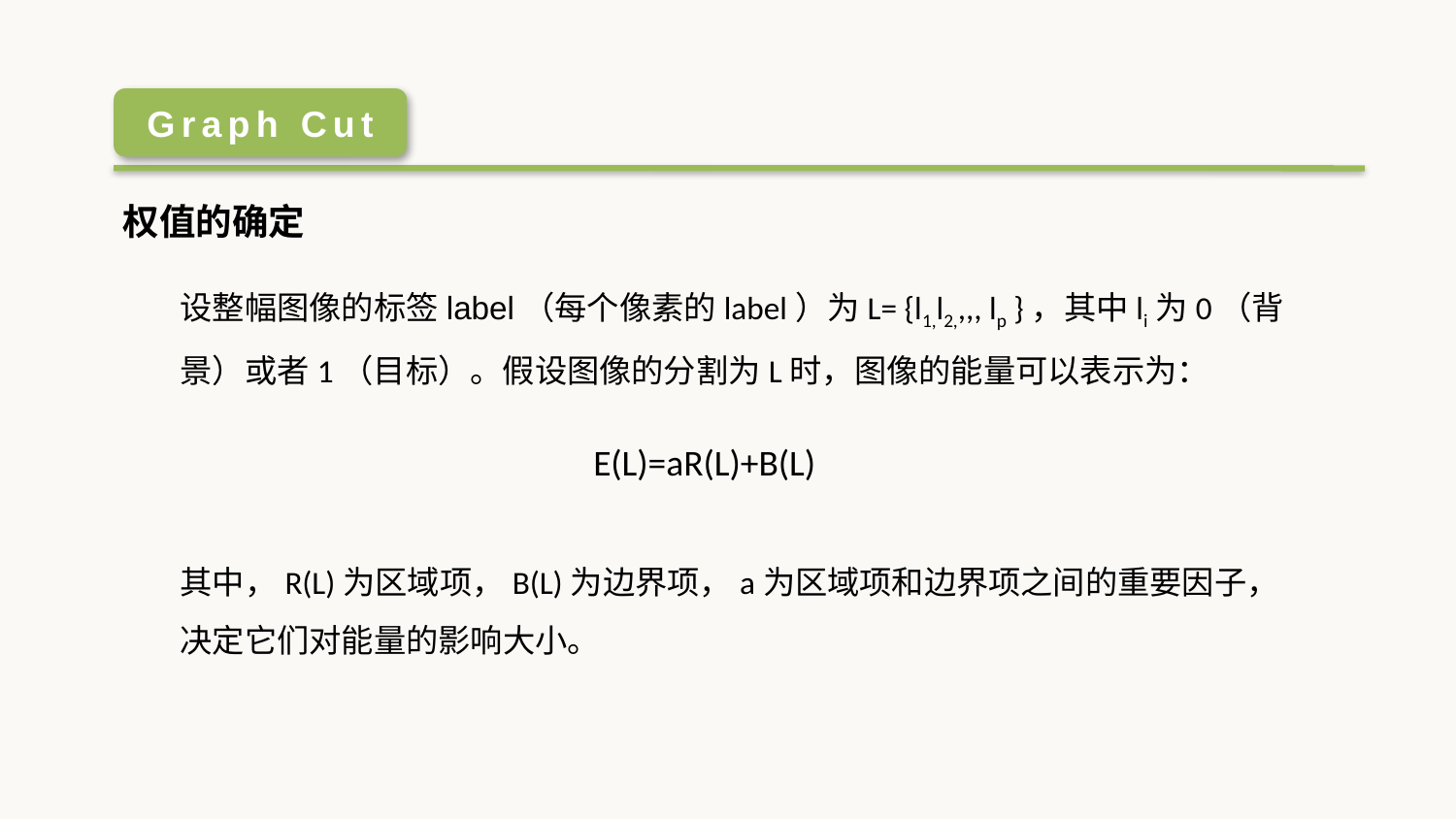

Graph Cut
权值的确定
设整幅图像的标签label（每个像素的label）为L= {l1,l2,,,, lp }，其中li为0（背景）或者1（目标）。假设图像的分割为L时，图像的能量可以表示为：
E(L)=aR(L)+B(L)
其中，R(L)为区域项，B(L)为边界项，a为区域项和边界项之间的重要因子，决定它们对能量的影响大小。